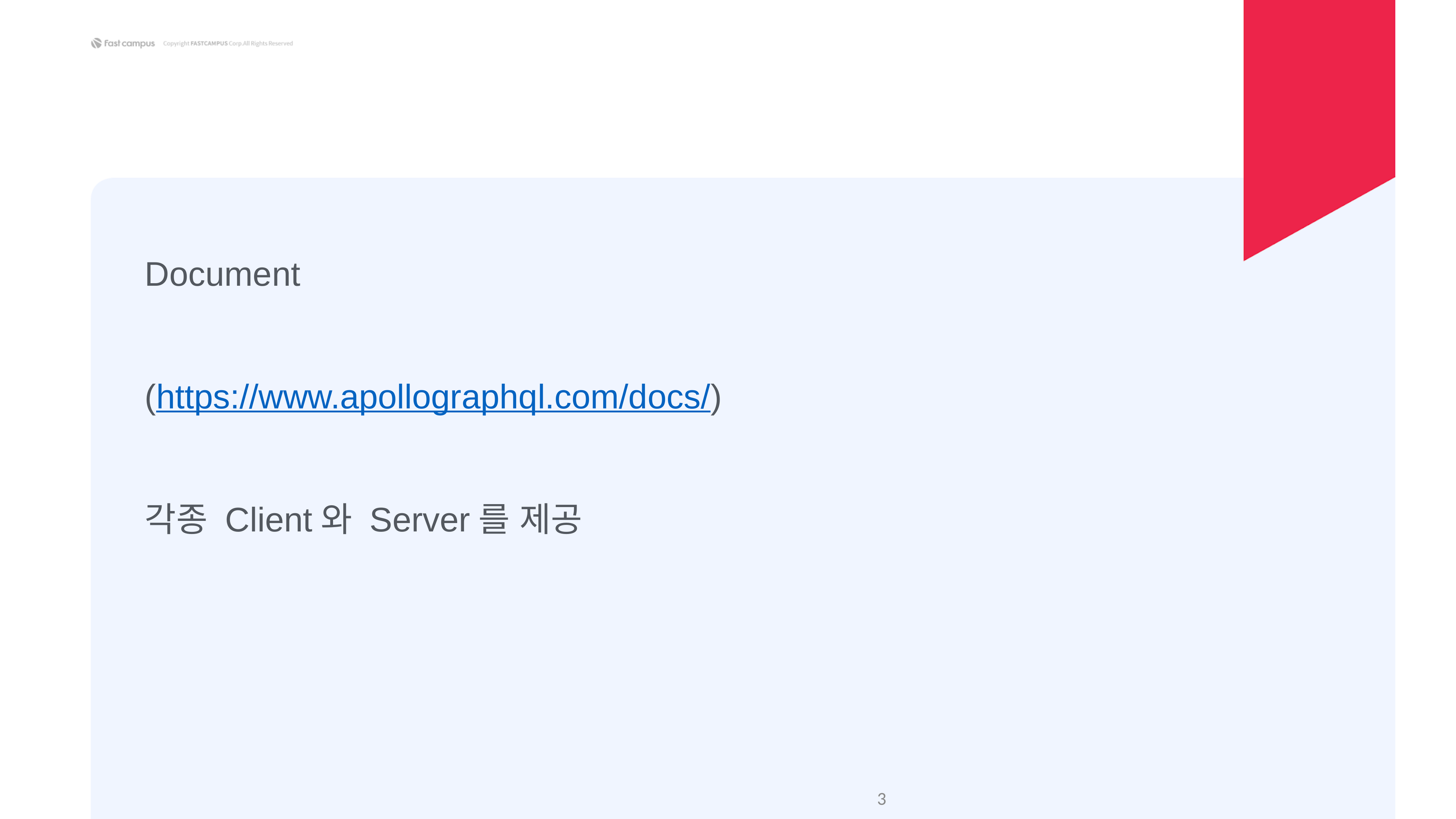

Document

(https://www.apollographql.com/docs/)

각종 Client와 Server를 제공

3